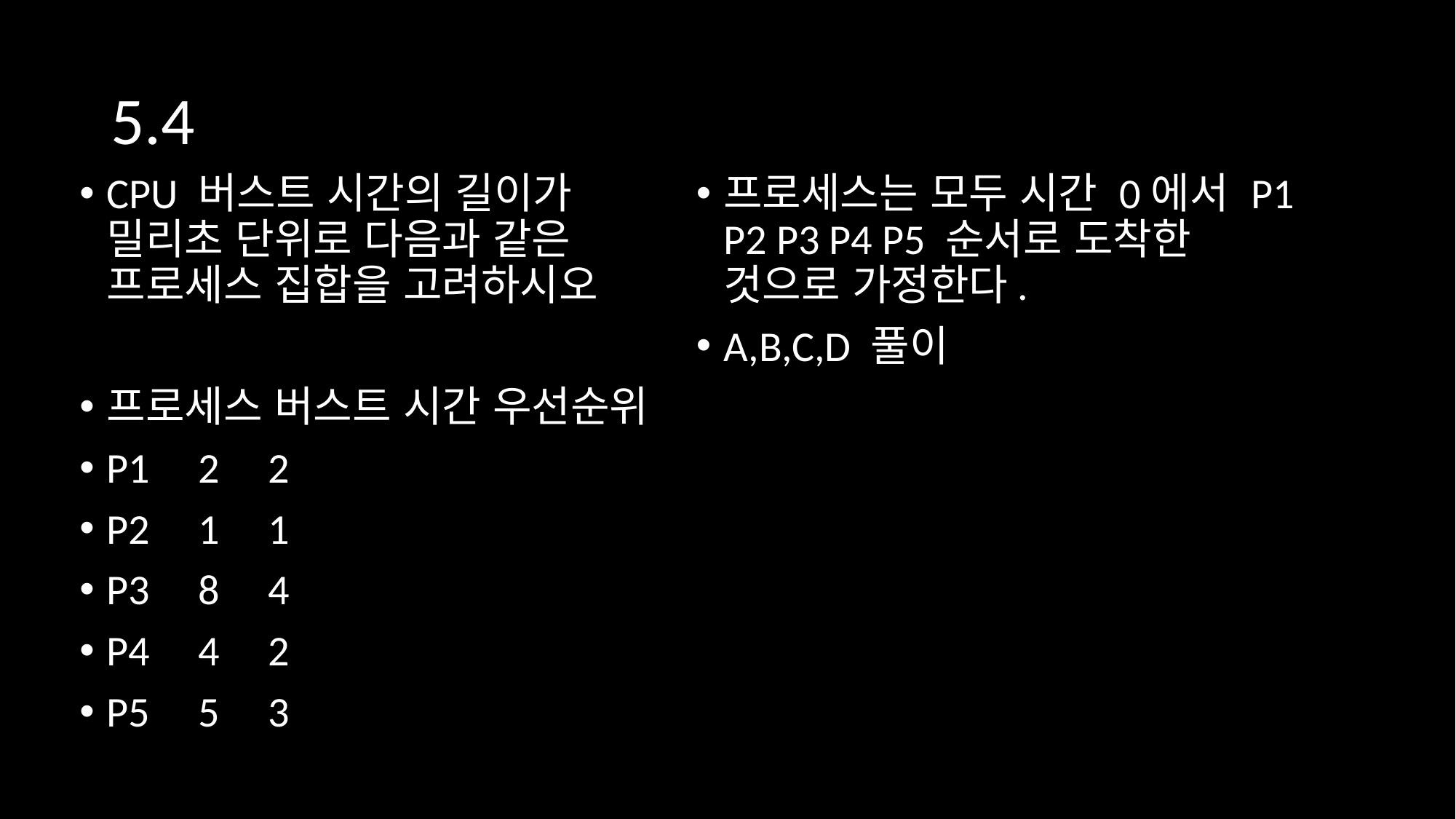

# 5.4
CPU 버스트 시간의 길이가 밀리초 단위로 다음과 같은 프로세스 집합을 고려하시오

프로세스 버스트 시간 우선순위
P1     2     2
P2     1     1
P3     8     4
P4     4     2
P5     5     3
프로세스는 모두 시간 0에서 P1 P2 P3 P4 P5 순서로 도착한 것으로 가정한다.
A,B,C,D 풀이